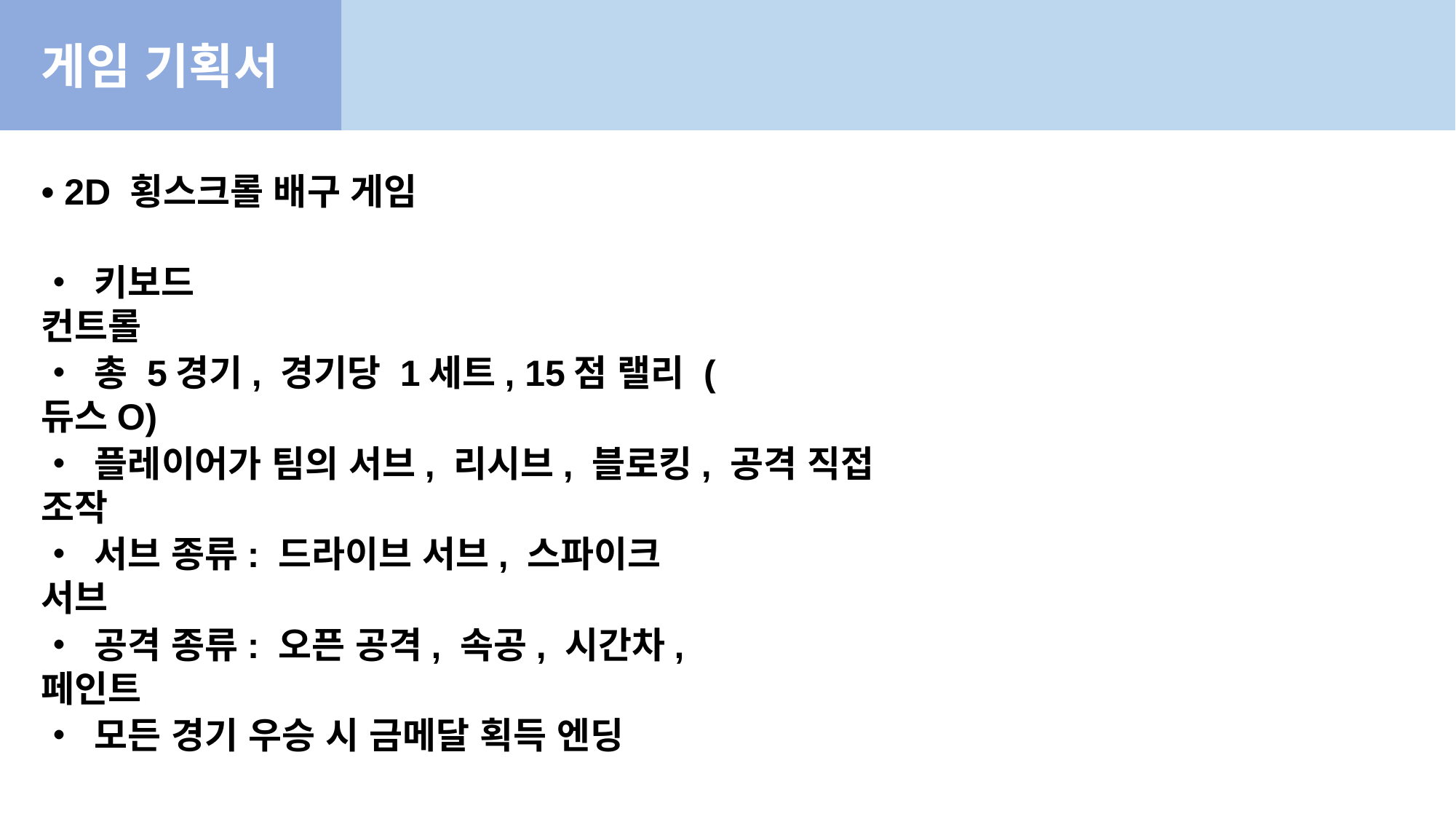

게임 기획서
• 2D 횡스크롤 배구 게임
• 키보드 컨트롤
• 총 5경기, 경기당 1세트, 15점 랠리 (듀스O)
• 플레이어가 팀의 서브, 리시브, 블로킹, 공격 직접 조작
• 서브 종류: 드라이브 서브, 스파이크 서브
• 공격 종류: 오픈 공격, 속공, 시간차, 페인트
• 모든 경기 우승 시 금메달 획득 엔딩